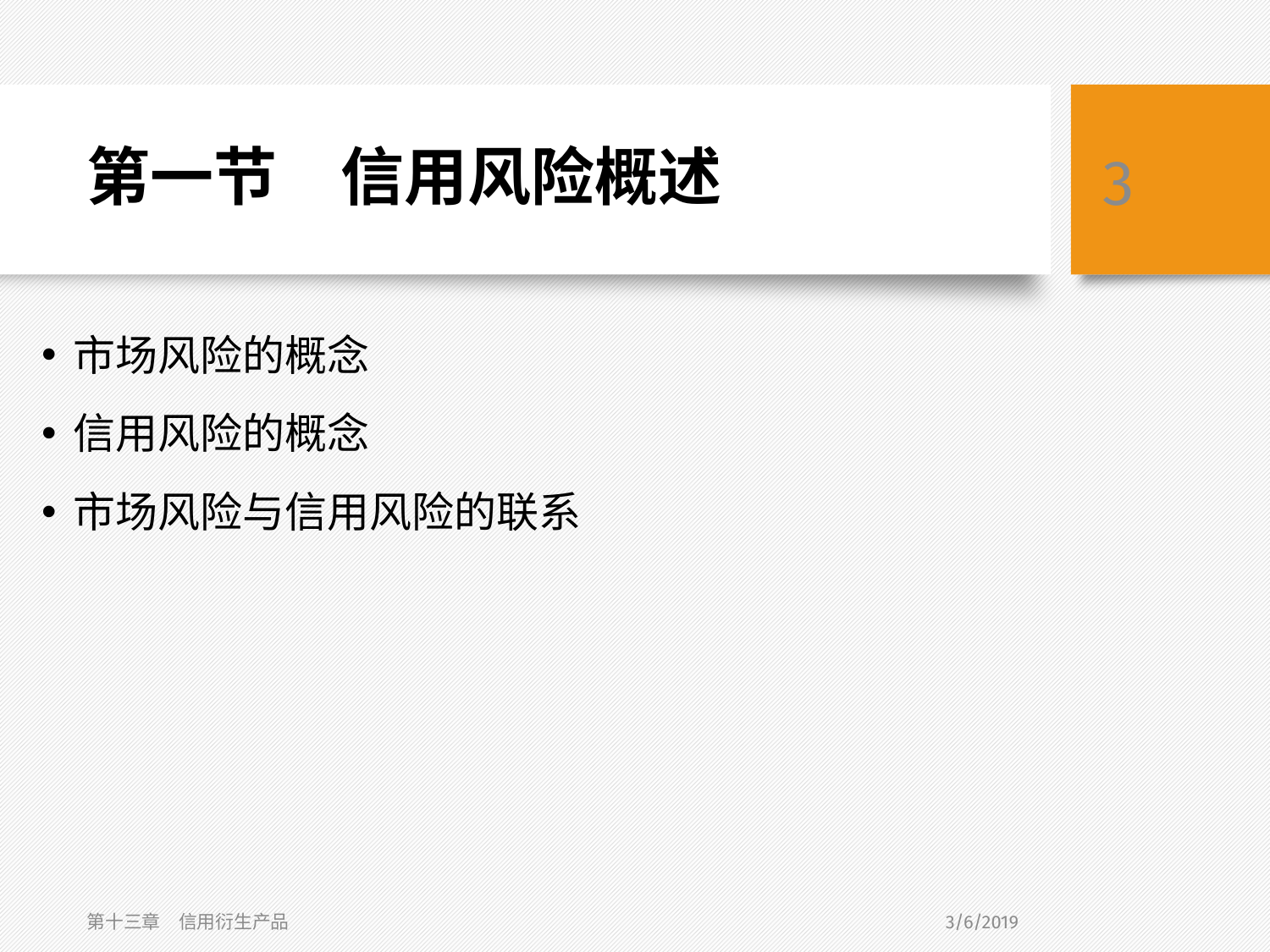

# 第一节　信用风险概述
3
市场风险的概念
信用风险的概念
市场风险与信用风险的联系
3/6/2019
第十三章　信用衍生产品